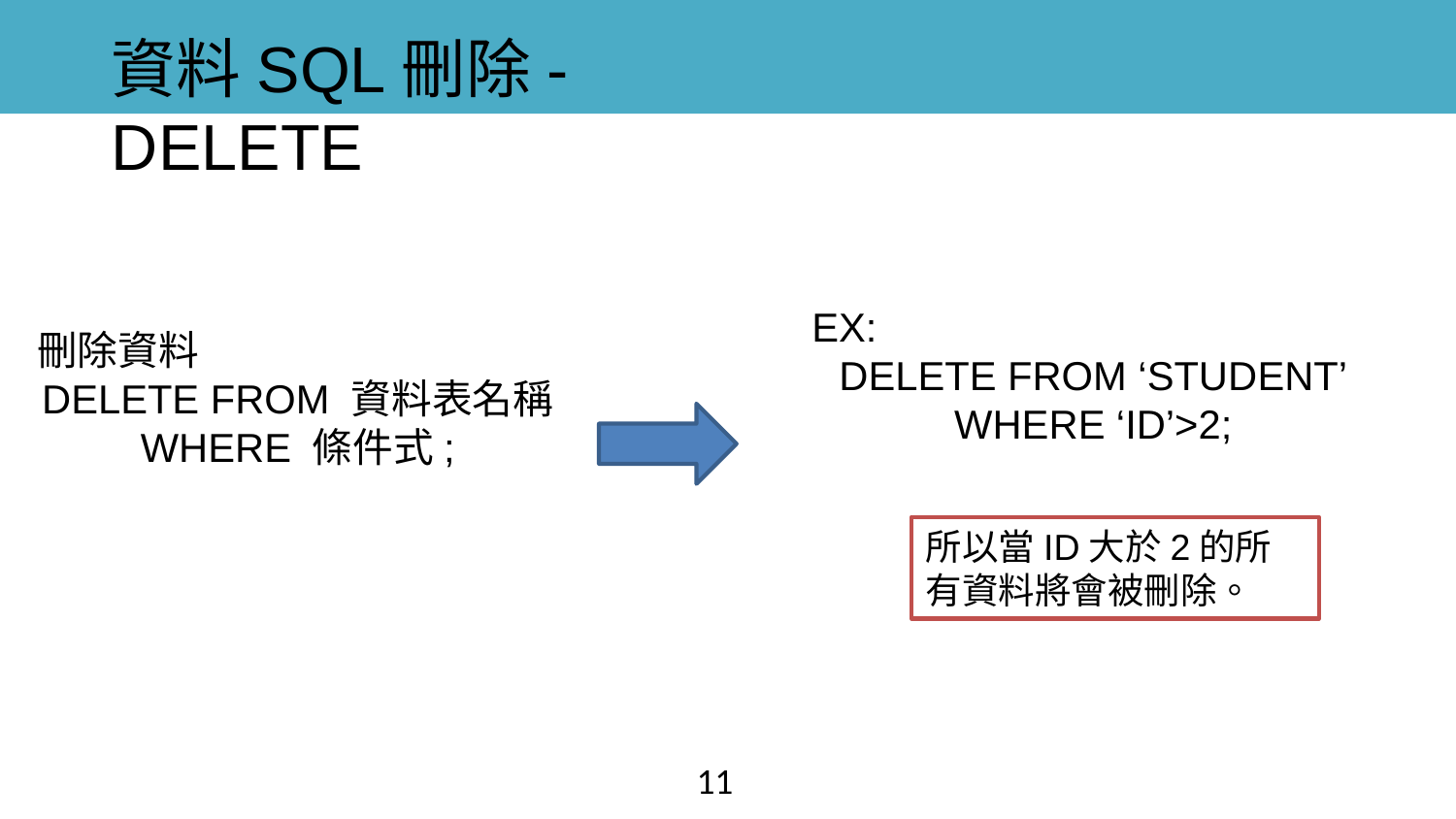

資料SQL刪除-DELETE
EX:
DELETE FROM ‘STUDENT’
WHERE ‘ID’>2;
刪除資料
DELETE FROM 資料表名稱
WHERE 條件式;

所以當ID大於2的所有資料將會被刪除。
11